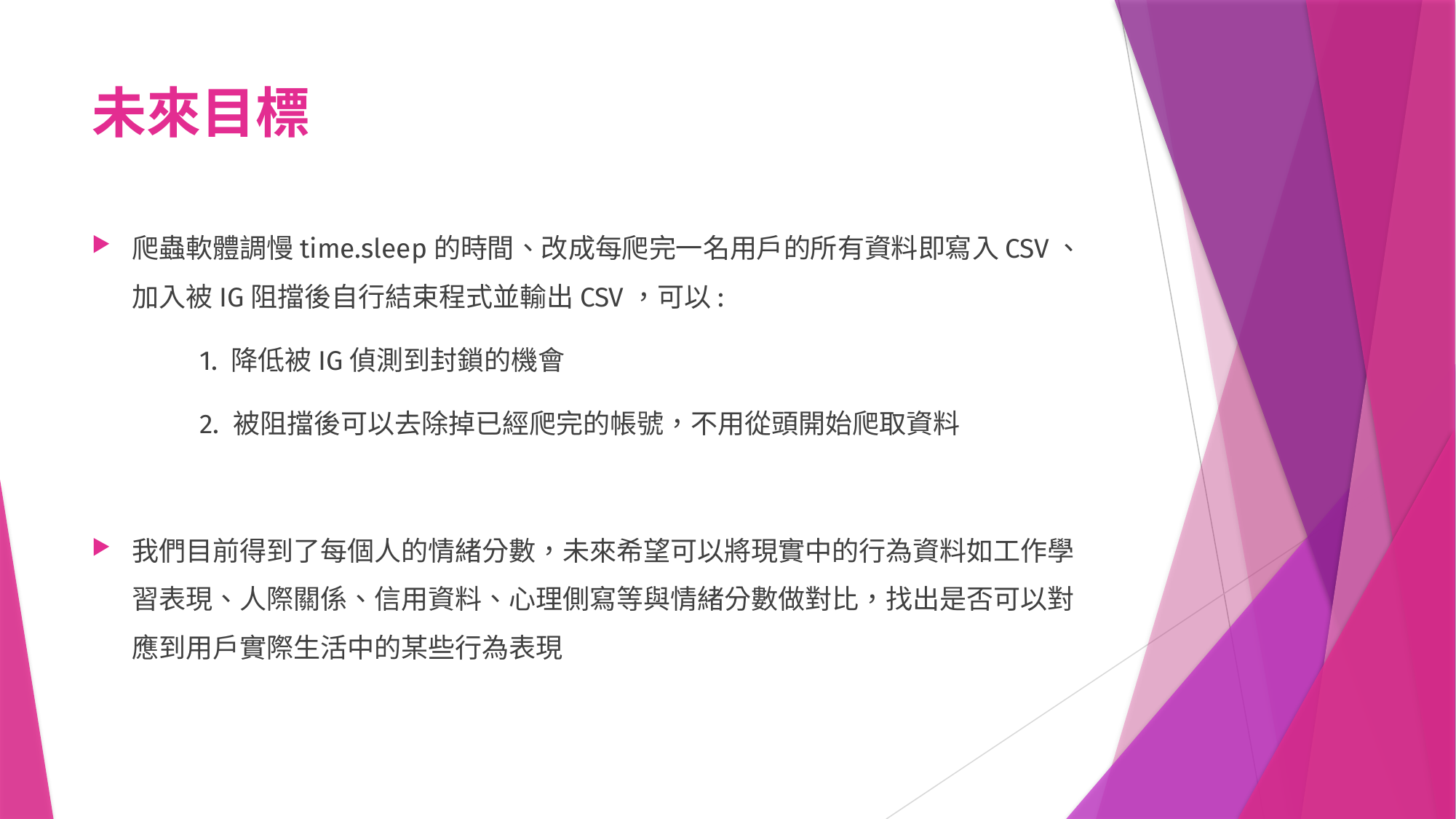

# 未來目標
爬蟲軟體調慢time.sleep的時間、改成每爬完一名用戶的所有資料即寫入CSV、加入被IG阻擋後自行結束程式並輸出CSV，可以:
	1. 降低被IG偵測到封鎖的機會
	2. 被阻擋後可以去除掉已經爬完的帳號，不用從頭開始爬取資料

我們目前得到了每個人的情緒分數，未來希望可以將現實中的行為資料如工作學習表現、人際關係、信用資料、心理側寫等與情緒分數做對比，找出是否可以對應到用戶實際生活中的某些行為表現